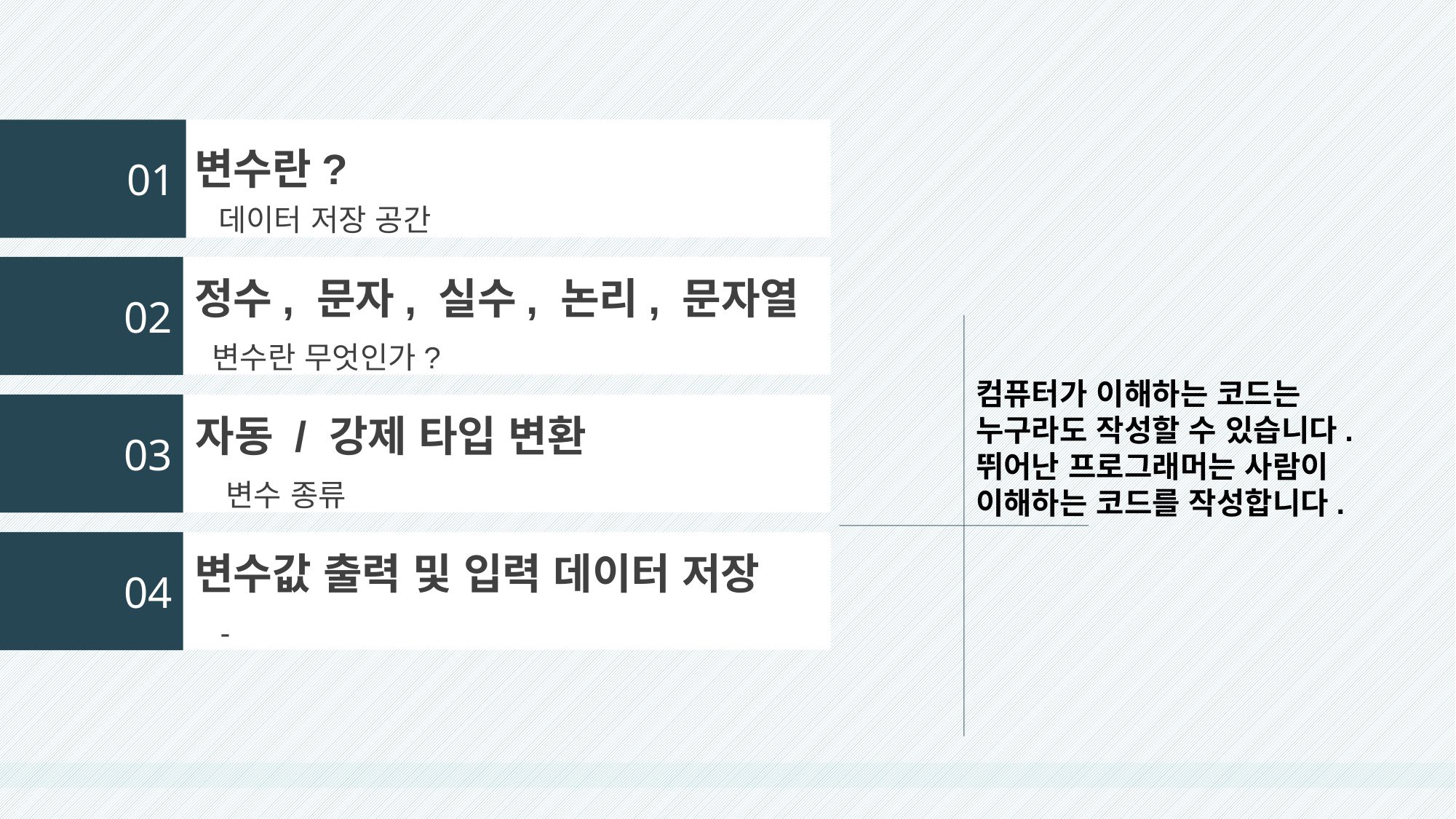

01
변수란?
데이터 저장 공간

02
정수, 문자, 실수, 논리, 문자열
변수란 무엇인가?
컴퓨터가 이해하는 코드는 누구라도 작성할 수 있습니다. 뛰어난 프로그래머는 사람이 이해하는 코드를 작성합니다.

03
자동 / 강제 타입 변환
 변수 종류

04
변수값 출력 및 입력 데이터 저장
 -